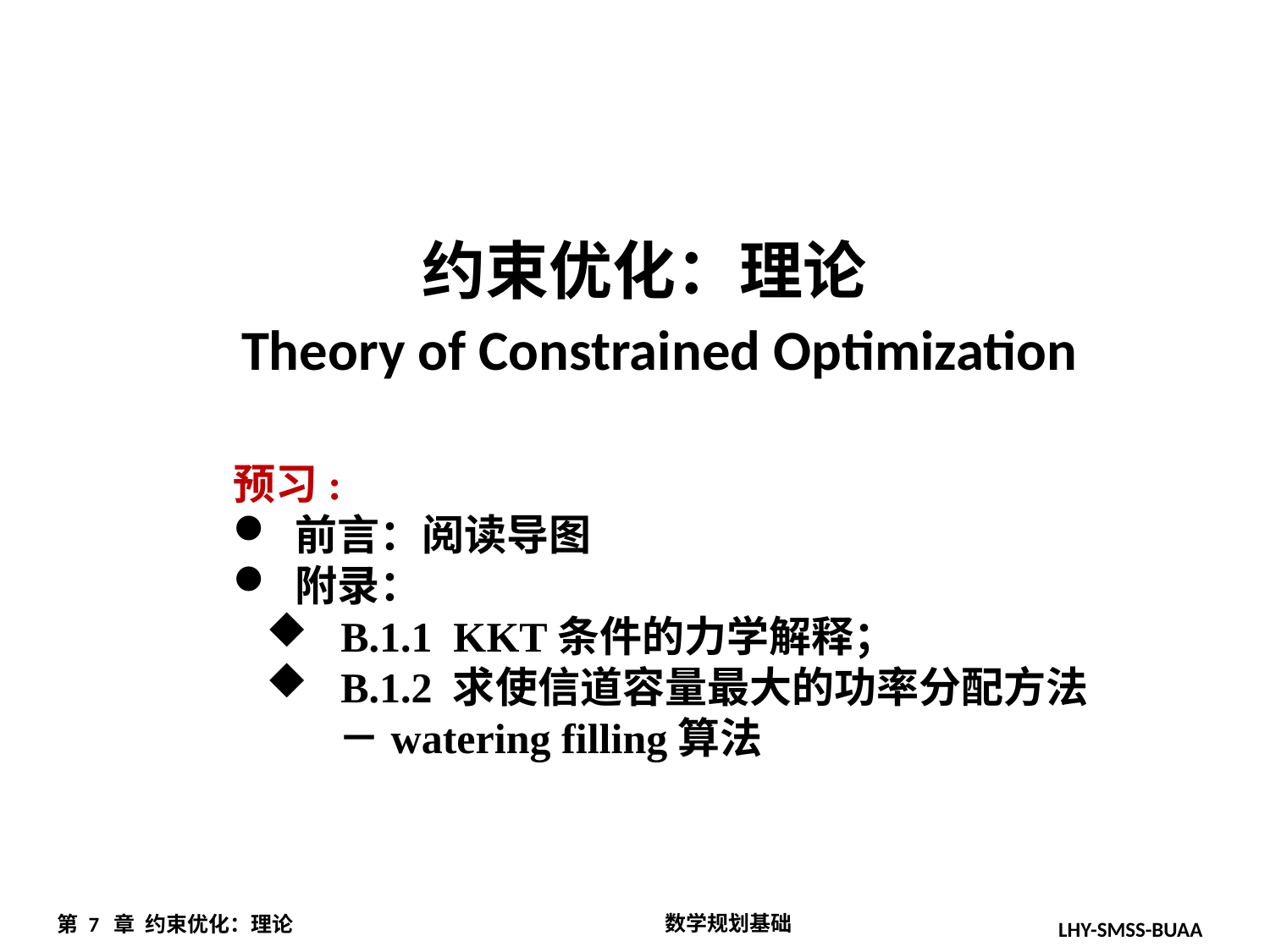

约束优化：理论
 Theory of Constrained Optimization

预习:
 前言：阅读导图
 附录：
   B.1.1  KKT条件的力学解释；
   B.1.2 求使信道容量最大的功率分配方法
          －watering filling算法